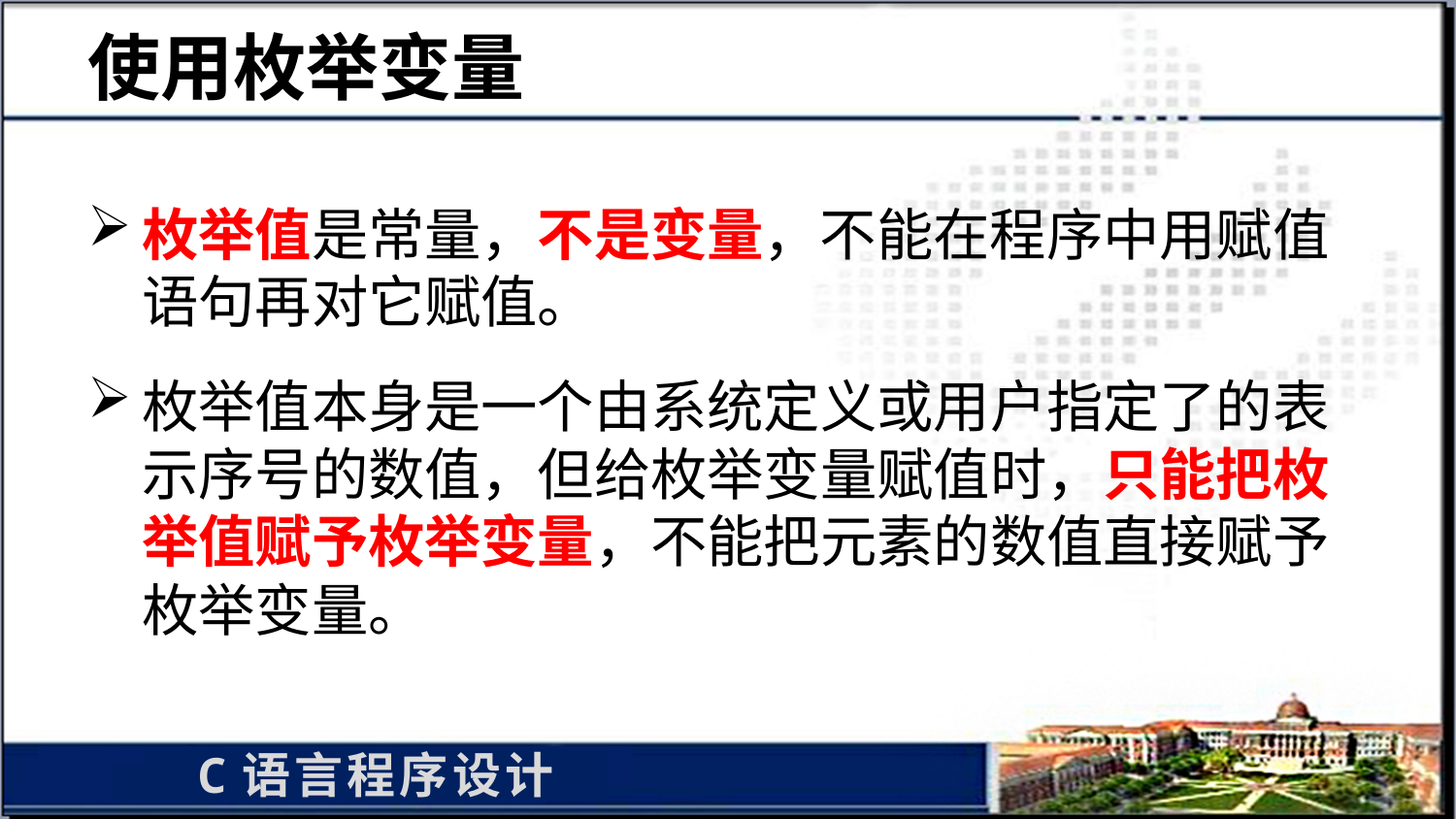

# 使用枚举变量
枚举值是常量，不是变量，不能在程序中用赋值语句再对它赋值。
枚举值本身是一个由系统定义或用户指定了的表示序号的数值，但给枚举变量赋值时，只能把枚举值赋予枚举变量，不能把元素的数值直接赋予枚举变量。